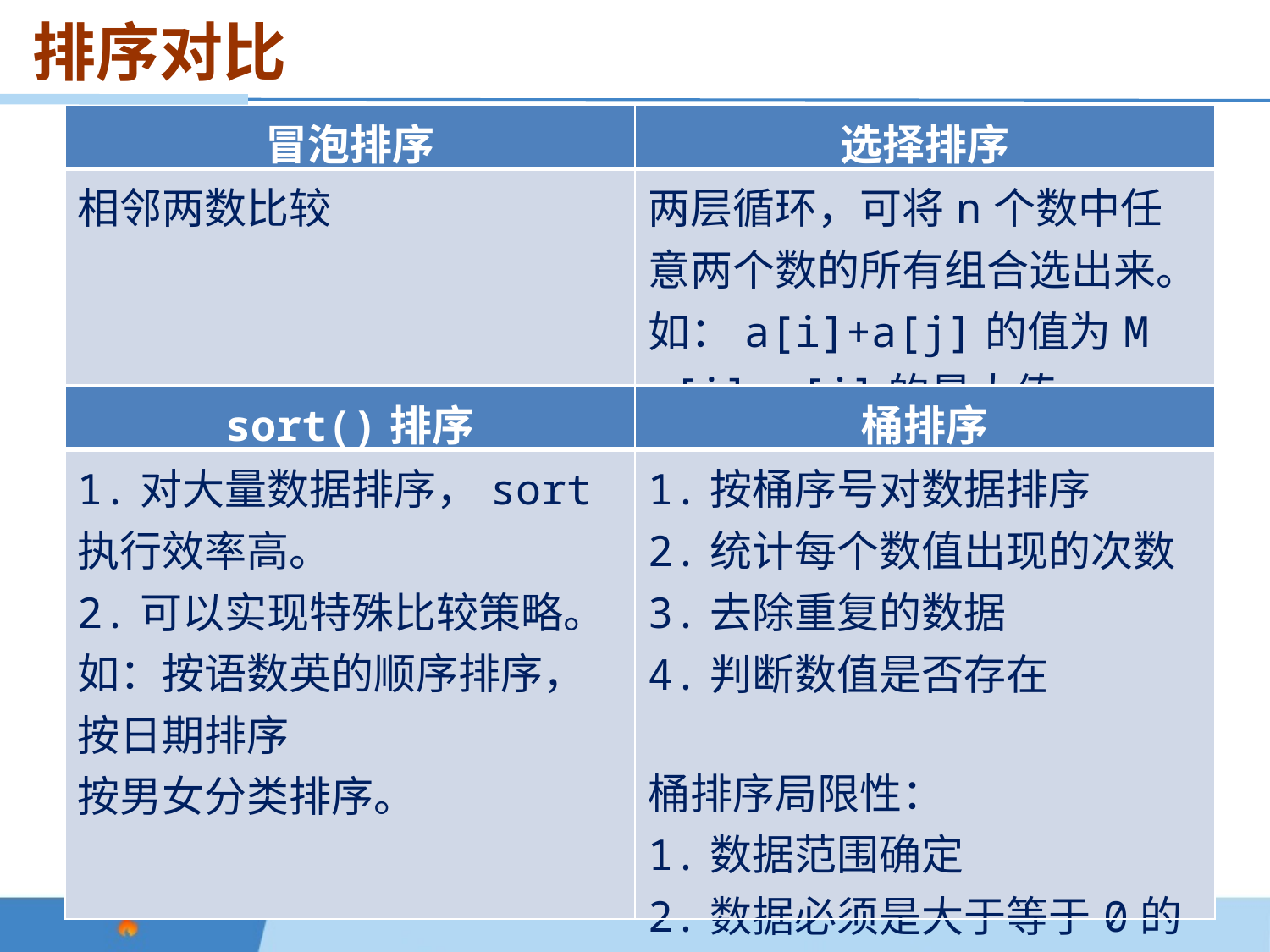

排序对比
| 冒泡排序 | 选择排序 |
| --- | --- |
| 相邻两数比较 | 两层循环，可将n个数中任意两个数的所有组合选出来。 如：a[i]+a[j]的值为M a[i]-a[j]的最大值 |
| sort()排序 | 桶排序 |
| --- | --- |
| 1.对大量数据排序，sort执行效率高。 2.可以实现特殊比较策略。 如：按语数英的顺序排序，按日期排序 按男女分类排序。 | 1.按桶序号对数据排序 2.统计每个数值出现的次数 3.去除重复的数据 4.判断数值是否存在 桶排序局限性： 1.数据范围确定 2.数据必须是大于等于0的整数 |